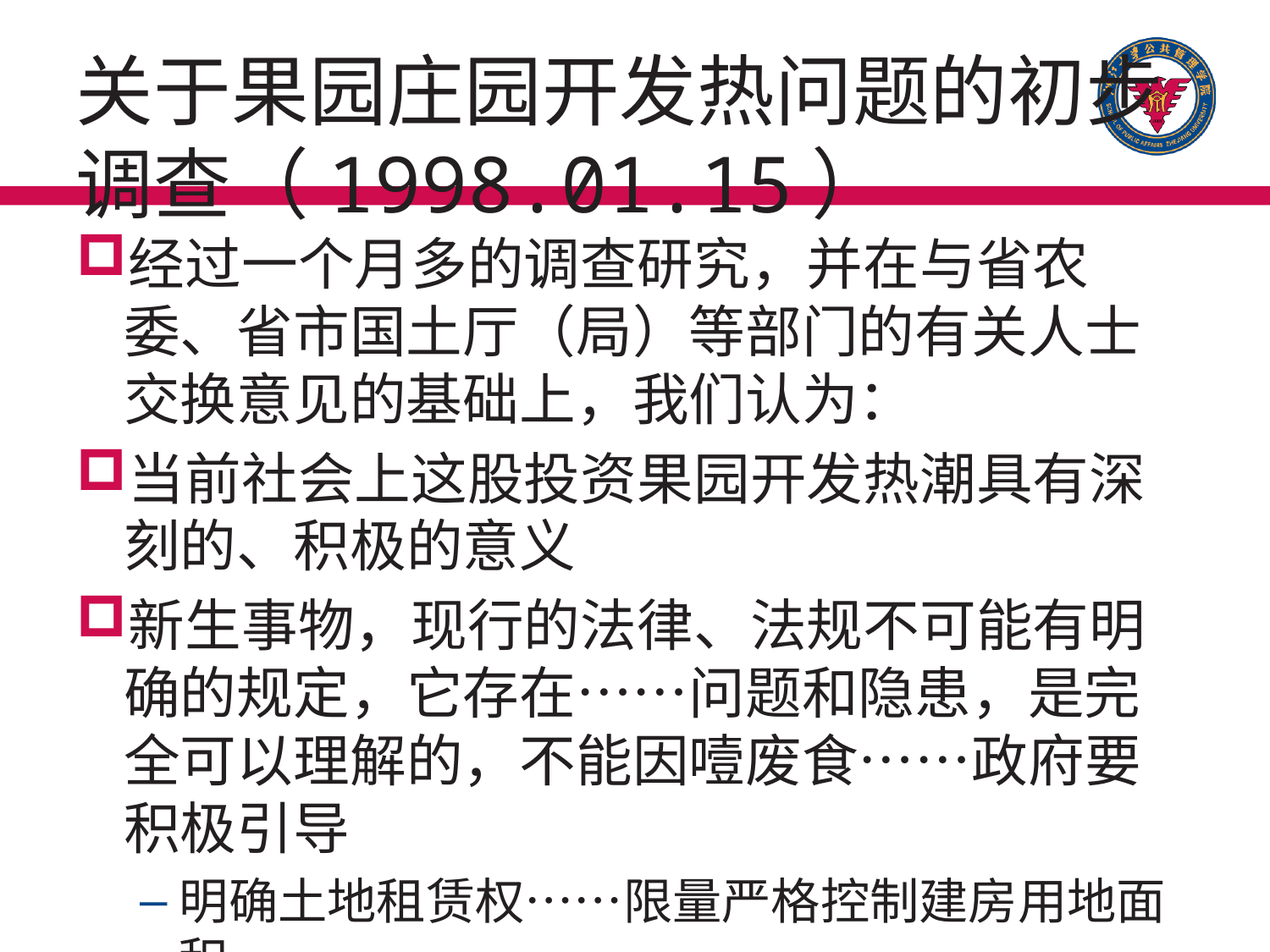

# 关于果园庄园开发热问题的初步调查（1998.01.15）
经过一个月多的调查研究，并在与省农委、省市国土厅（局）等部门的有关人士交换意见的基础上，我们认为：
当前社会上这股投资果园开发热潮具有深刻的、积极的意义
新生事物，现行的法律、法规不可能有明确的规定，它存在……问题和隐患，是完全可以理解的，不能因噎废食……政府要积极引导
明确土地租赁权……限量严格控制建房用地面积
适度控制开发规模
加强资金监管
加强对投资者的风险意识的宣传教育